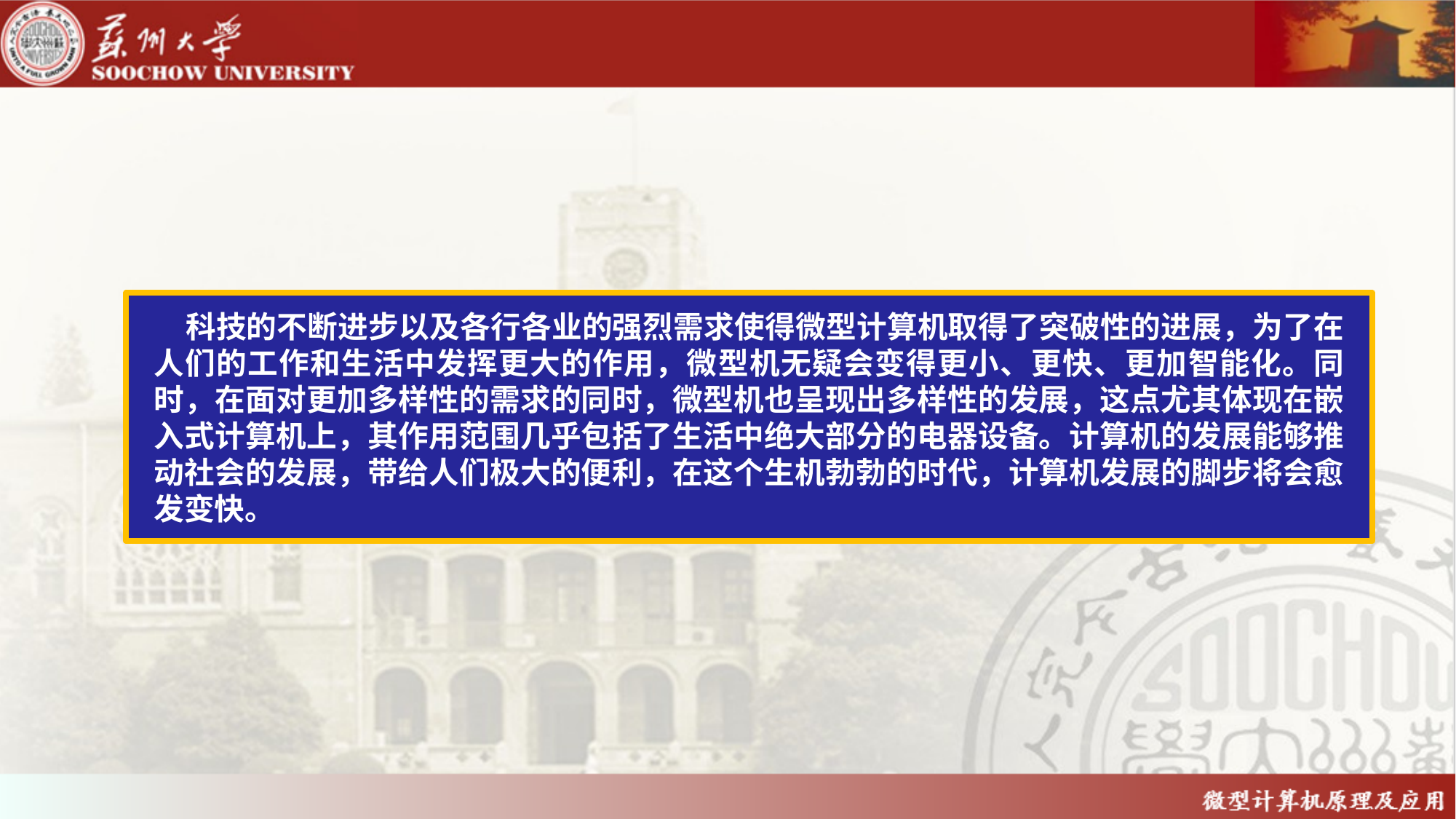

科技的不断进步以及各行各业的强烈需求使得微型计算机取得了突破性的进展，为了在人们的工作和生活中发挥更大的作用，微型机无疑会变得更小、更快、更加智能化。同时，在面对更加多样性的需求的同时，微型机也呈现出多样性的发展，这点尤其体现在嵌入式计算机上，其作用范围几乎包括了生活中绝大部分的电器设备。计算机的发展能够推动社会的发展，带给人们极大的便利，在这个生机勃勃的时代，计算机发展的脚步将会愈发变快。